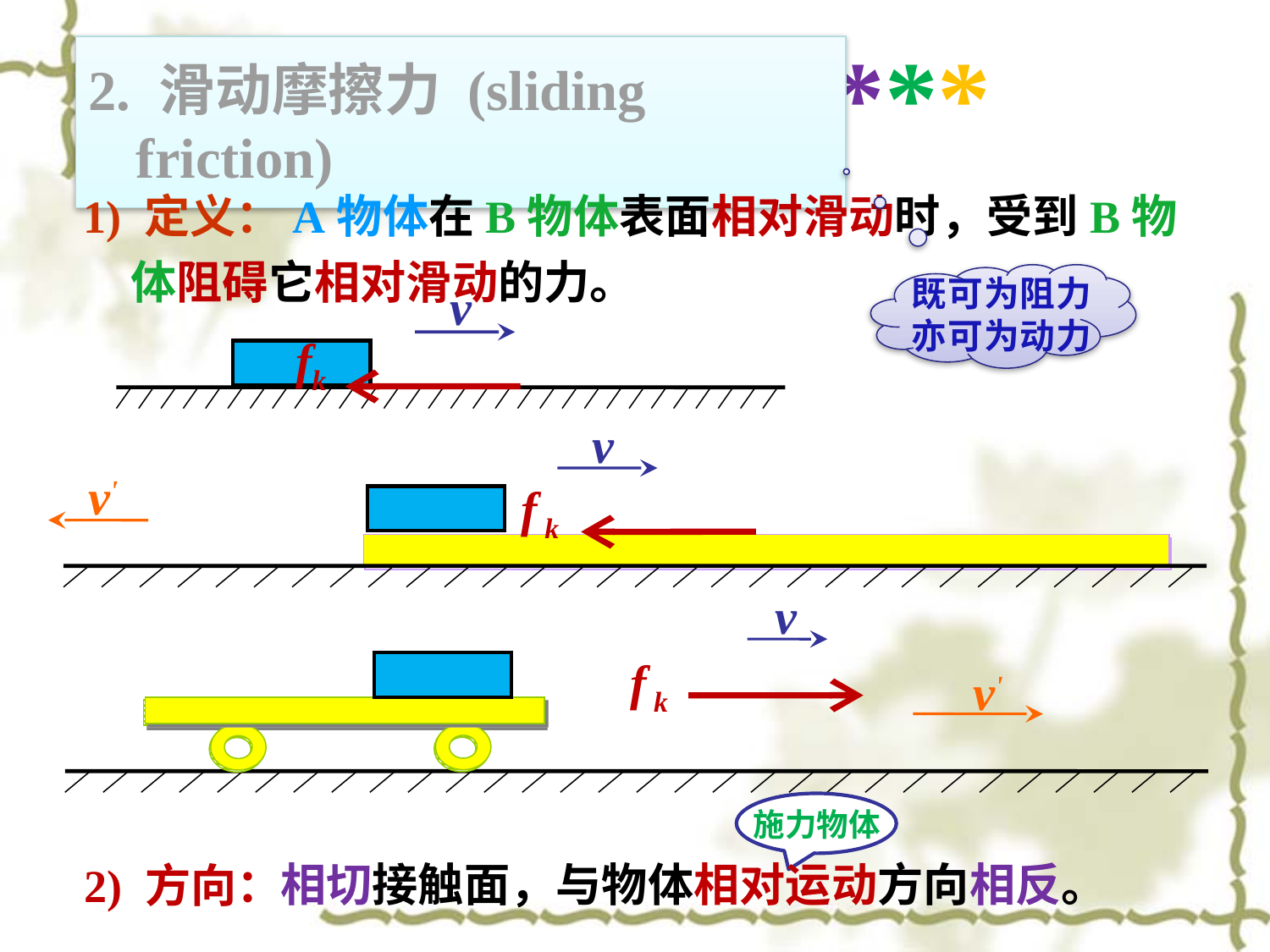

***
2. 滑动摩擦力 (sliding friction)
1) 定义：A物体在B物体表面相对滑动时，受到B物体阻碍它相对滑动的力。

既可为阻力
亦可为动力
v

fk

v

v'

f k

v

f k

v'

施力物体
相切接触面，与物体相对运动方向相反。
2) 方向：